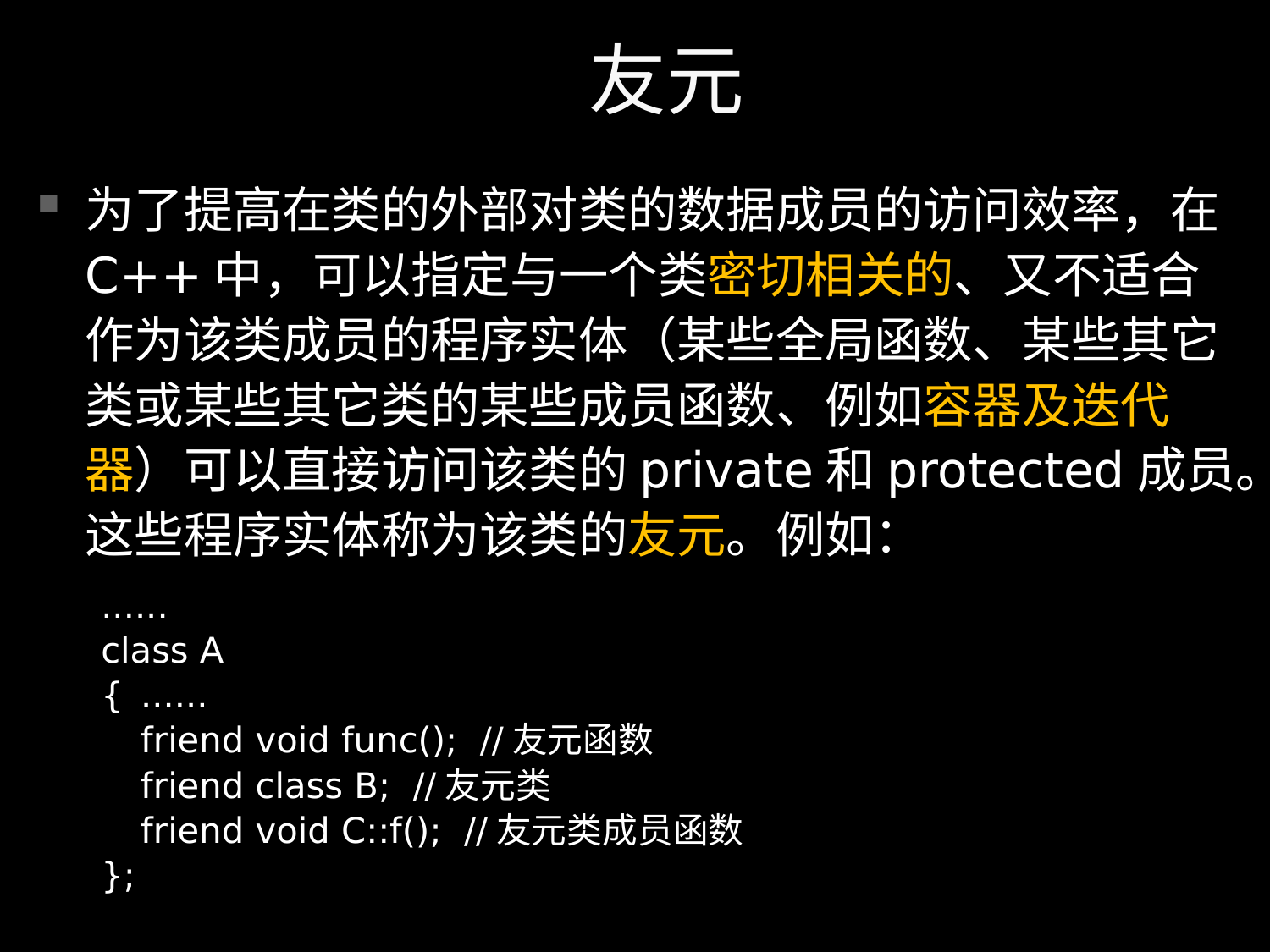

# 友元
为了提高在类的外部对类的数据成员的访问效率，在C++中，可以指定与一个类密切相关的、又不适合作为该类成员的程序实体（某些全局函数、某些其它类或某些其它类的某些成员函数、例如容器及迭代器）可以直接访问该类的private和protected成员。这些程序实体称为该类的友元。例如：
......
class A
{	......
	friend void func();  //友元函数
	friend class B;  //友元类
	friend void C::f();  //友元类成员函数
};